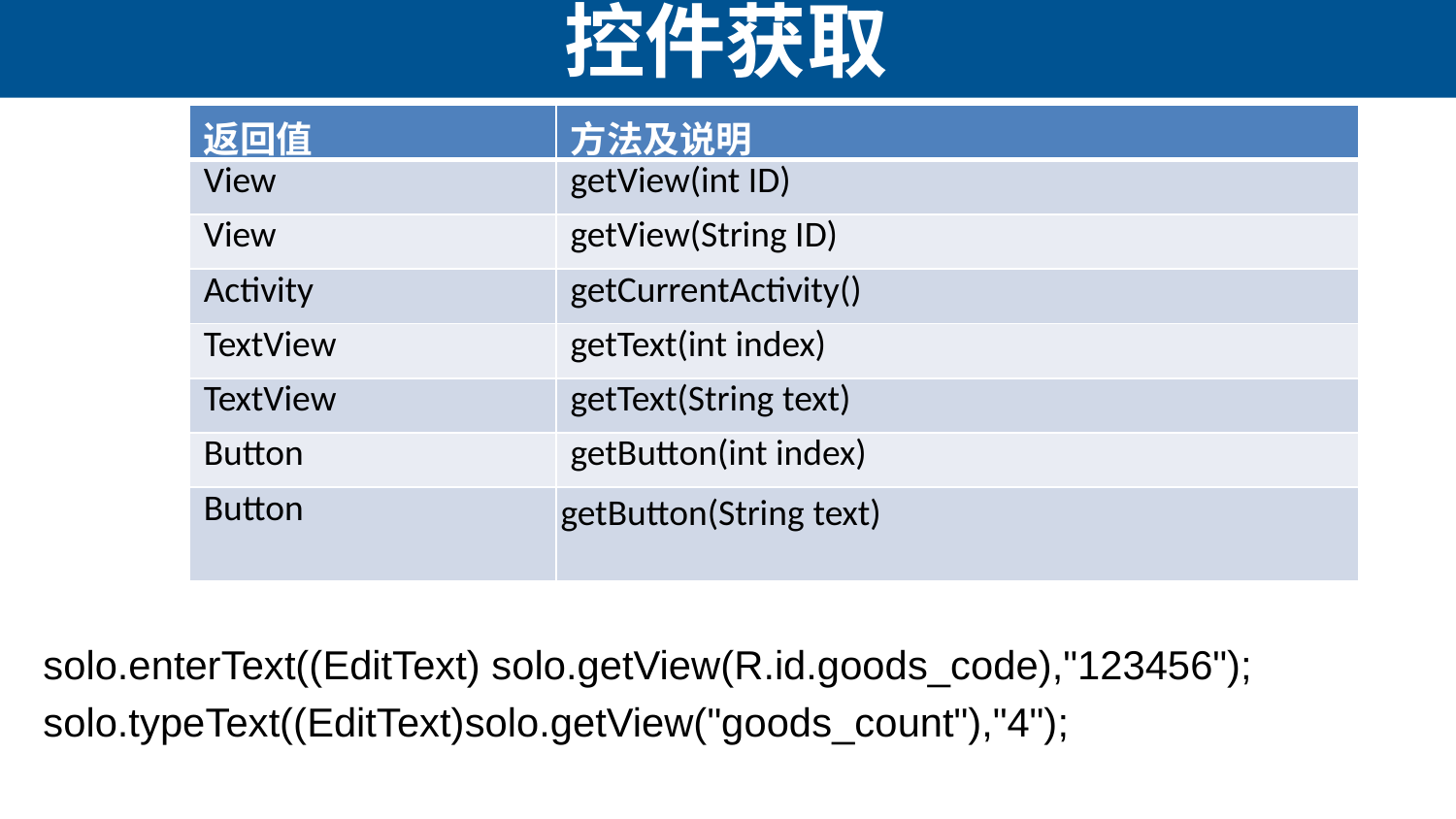

# 控件获取
| 返回值 | 方法及说明 |
| --- | --- |
| View | getView(int ID) |
| View | getView(String ID) |
| Activity | getCurrentActivity() |
| TextView | getText(int index) |
| TextView | getText(String text) |
| Button | getButton(int index) |
| Button | getButton(String text) |
solo.enterText((EditText) solo.getView(R.id.goods_code),"123456");
solo.typeText((EditText)solo.getView("goods_count"),"4");